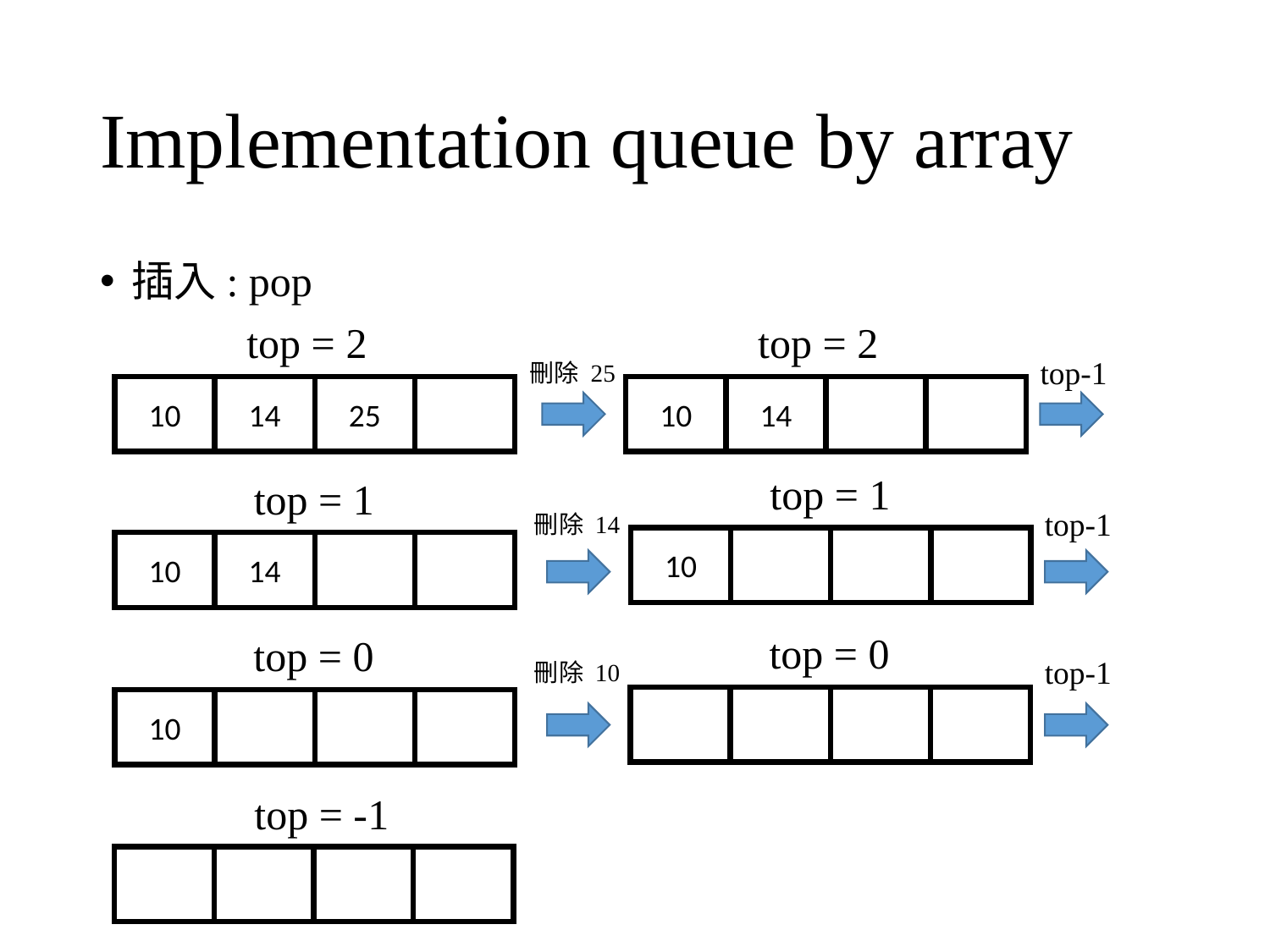

# Implementation queue by array
插入: pop
top = 2
top = 2
top-1
刪除 25
10
14
25

10
14

top = 1
top = 1
top-1
刪除 14
10

10
14

top = 0
top = 0
top-1
刪除 10

10

top = -1